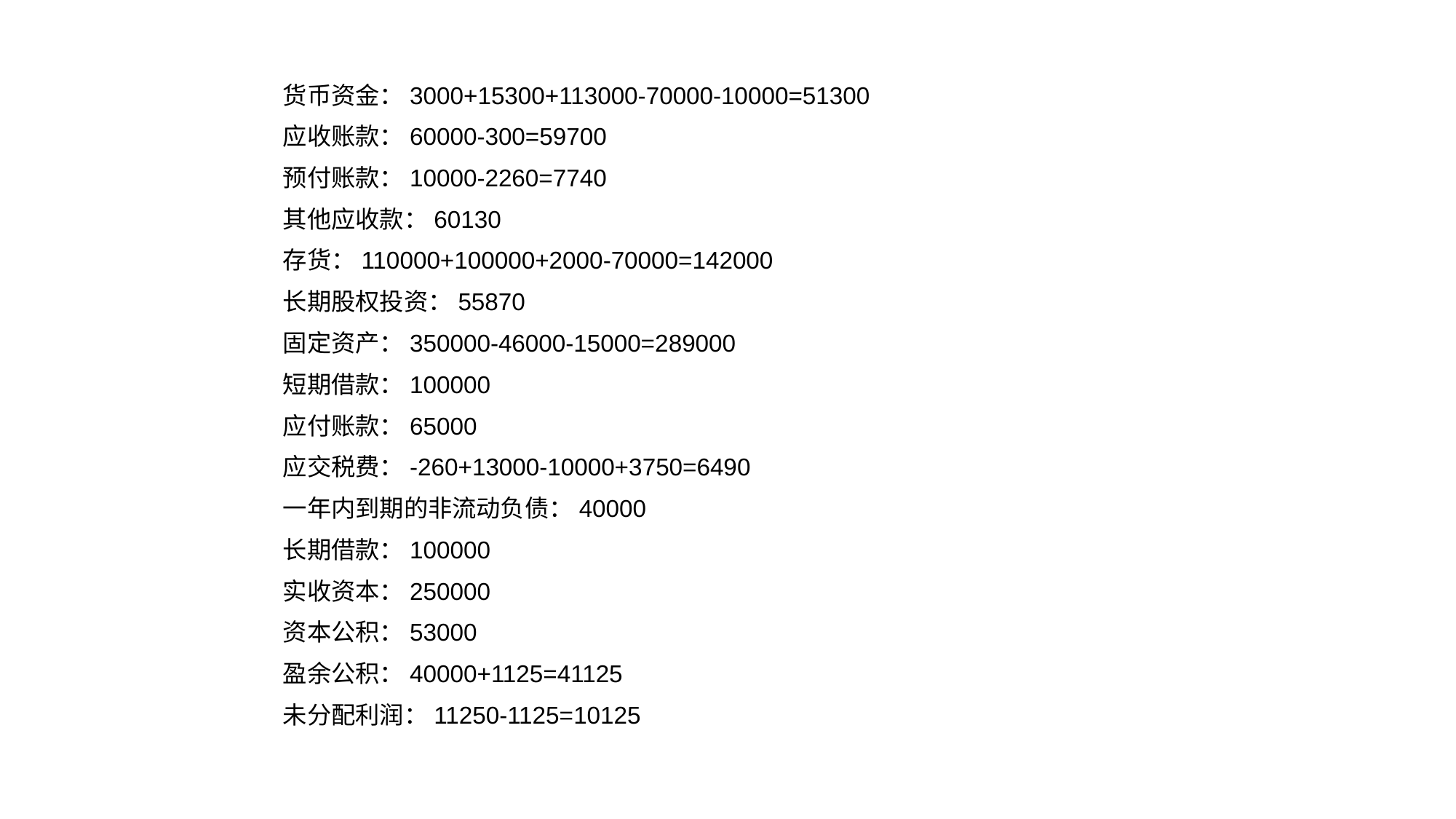

货币资金：3000+15300+113000-70000-10000=51300
应收账款：60000-300=59700
预付账款：10000-2260=7740
其他应收款：60130
存货：110000+100000+2000-70000=142000
长期股权投资：55870
固定资产：350000-46000-15000=289000
短期借款：100000
应付账款：65000
应交税费：-260+13000-10000+3750=6490
一年内到期的非流动负债：40000
长期借款：100000
实收资本：250000
资本公积：53000
盈余公积：40000+1125=41125
未分配利润：11250-1125=10125